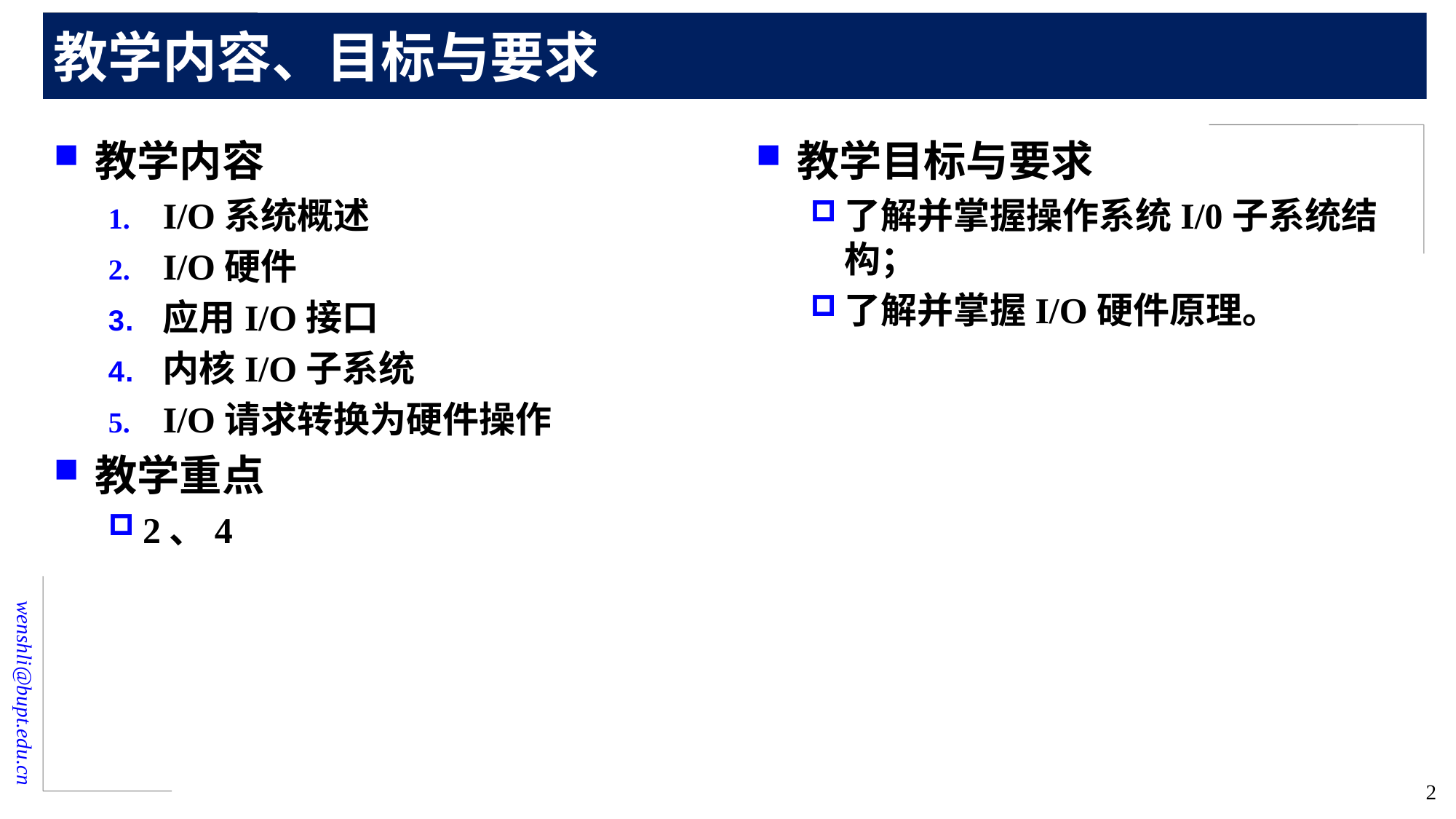

# 教学内容、目标与要求
教学内容
I/O系统概述
I/O硬件
应用I/O接口
内核I/O子系统
I/O请求转换为硬件操作
教学重点
2、4
教学目标与要求
了解并掌握操作系统I/0子系统结构；
了解并掌握I/O硬件原理。

2